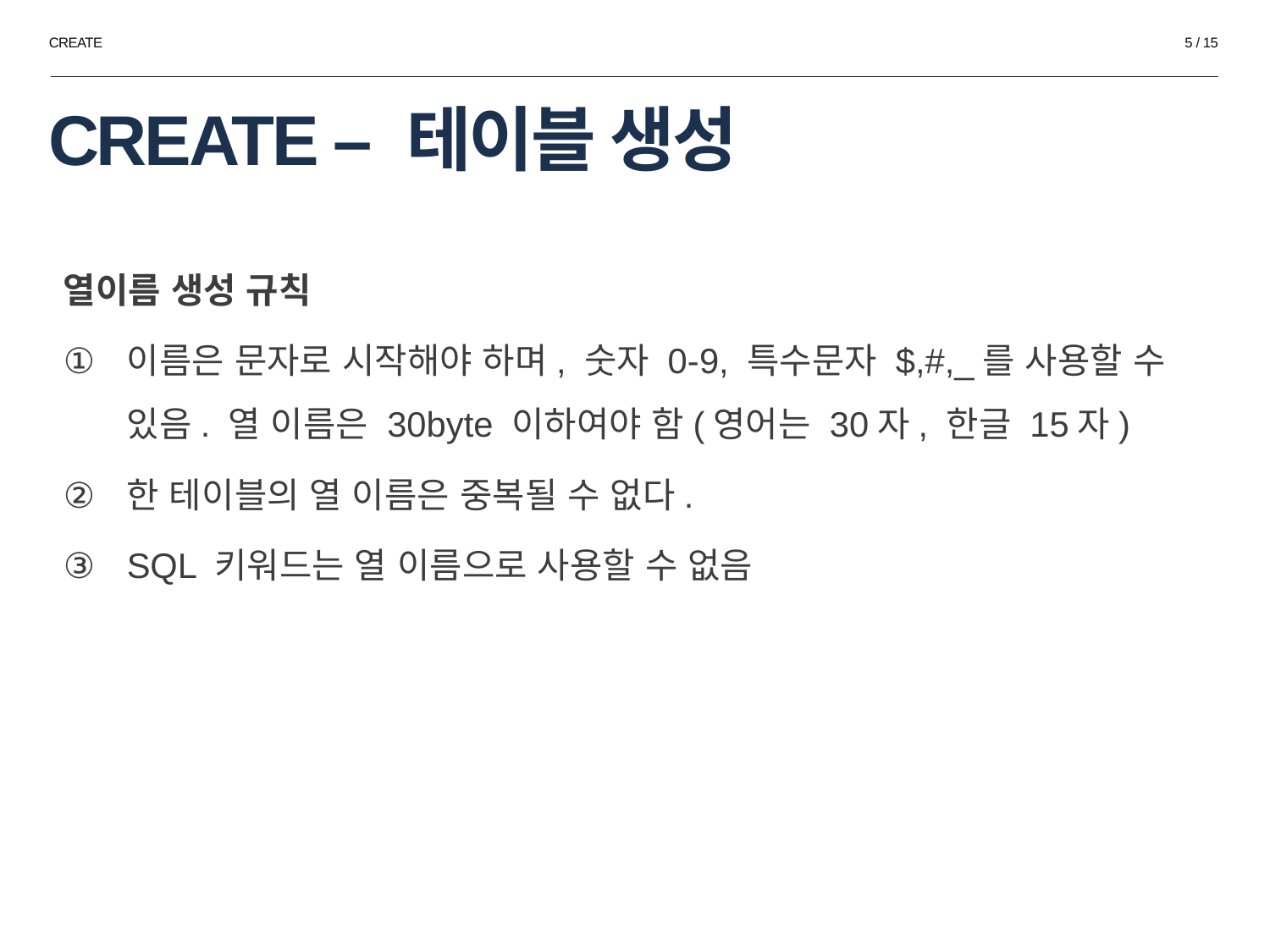

CREATE
5 / 15
# CREATE – 테이블 생성
열이름 생성 규칙
이름은 문자로 시작해야 하며, 숫자 0-9, 특수문자 $,#,_를 사용할 수 있음. 열 이름은 30byte 이하여야 함(영어는 30자, 한글 15자)
한 테이블의 열 이름은 중복될 수 없다.
SQL 키워드는 열 이름으로 사용할 수 없음